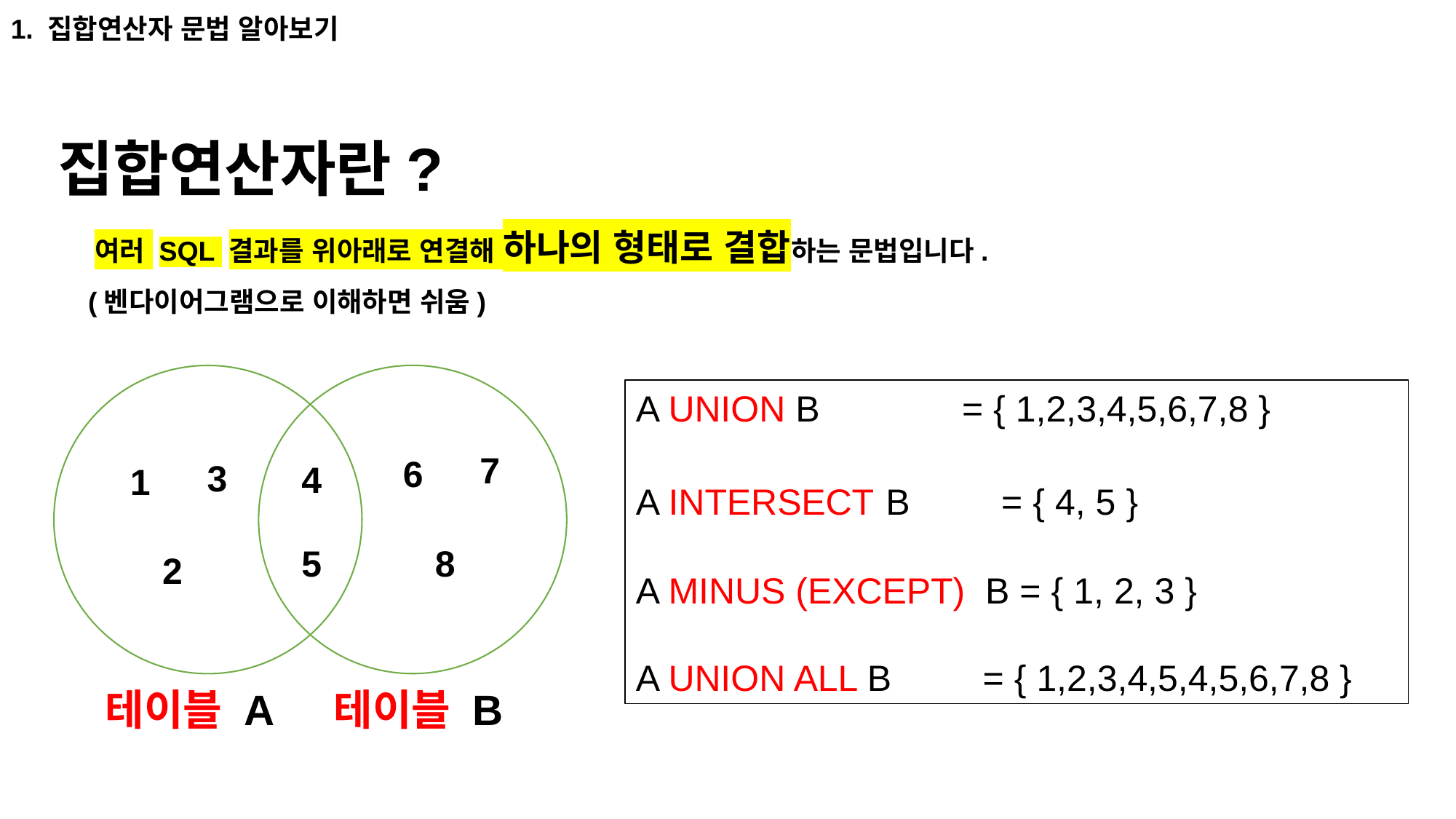

1. 집합연산자 문법 알아보기
집합연산자란?
    여러 SQL 결과를 위아래로 연결해 하나의 형태로 결합하는 문법입니다.
    (벤다이어그램으로 이해하면 쉬움)

A UNION B              = { 1,2,3,4,5,6,7,8 }

A INTERSECT B         = { 4, 5 }

A MINUS (EXCEPT)  B = { 1, 2, 3 }

A UNION ALL B         = { 1,2,3,4,5,4,5,6,7,8 }
7
6
3
4
1
5
8
2
테이블 A
테이블 B